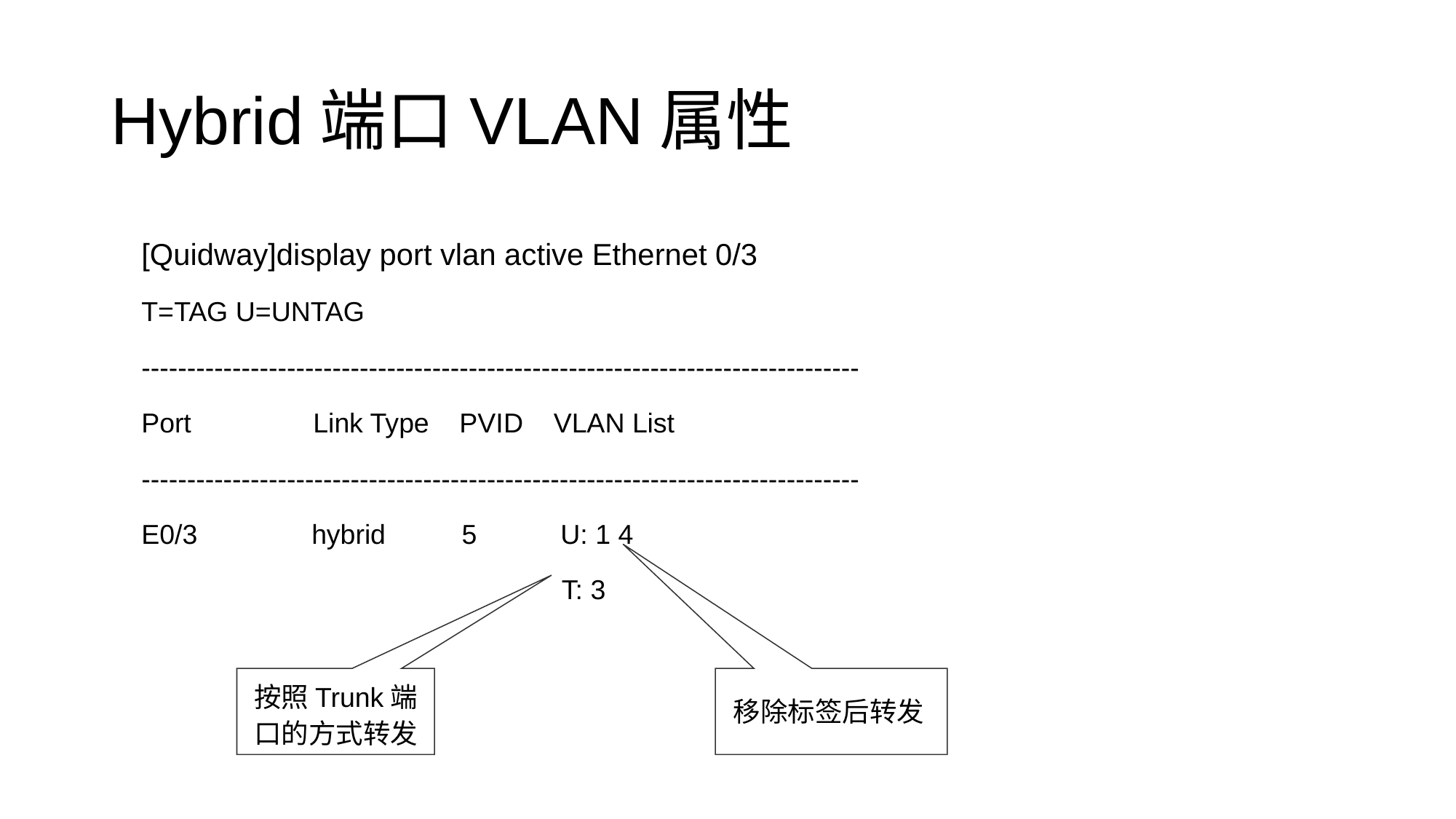

# Hybrid端口VLAN属性
[Quidway]display port vlan active Ethernet 0/3
T=TAG U=UNTAG
-------------------------------------------------------------------------------
Port                Link Type    PVID    VLAN List
-------------------------------------------------------------------------------
E0/3               hybrid          5           U: 1 4
                                                       T: 3

按照Trunk端口的方式转发

移除标签后转发